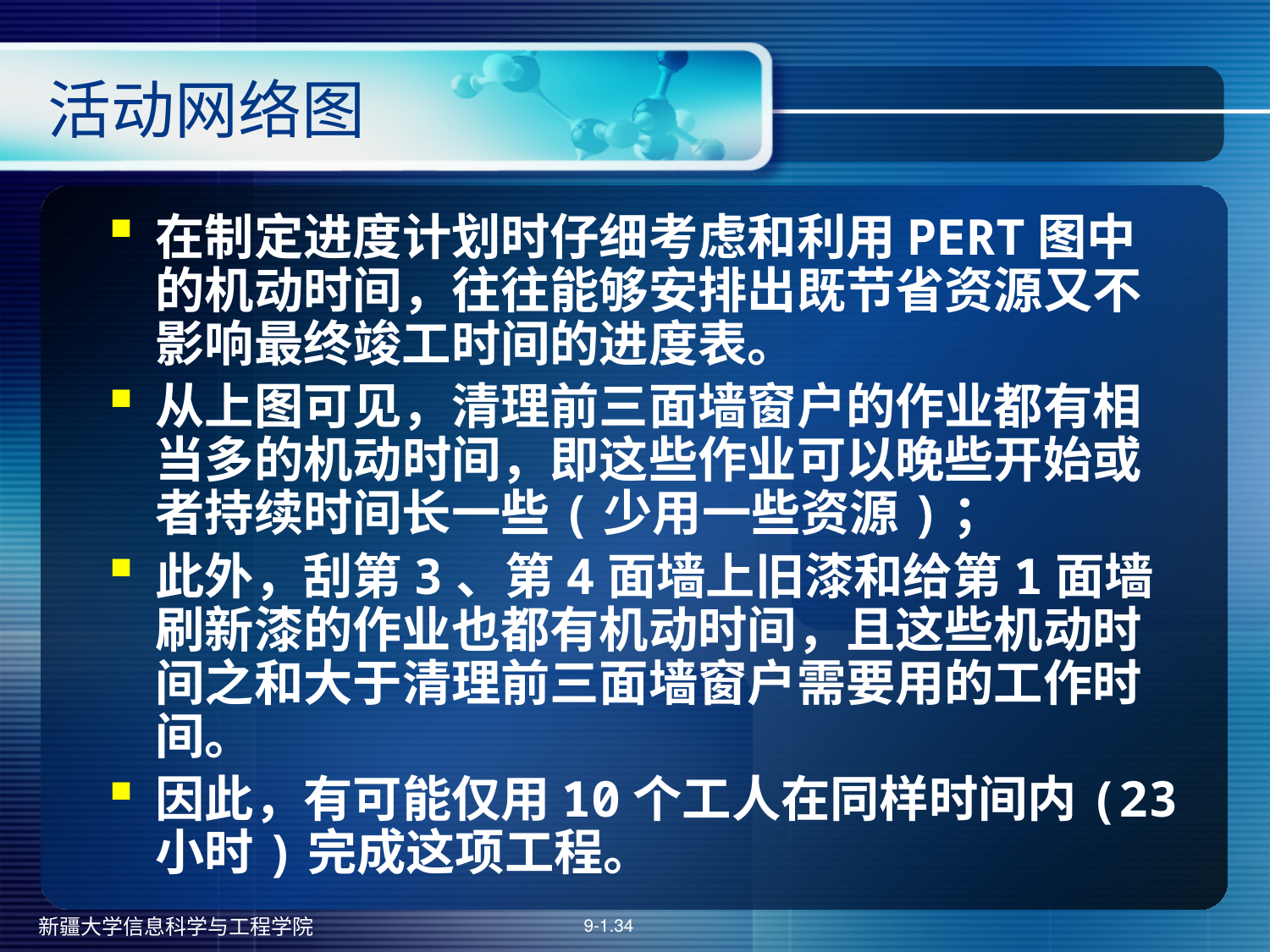

# 活动网络图
在制定进度计划时仔细考虑和利用PERT图中的机动时间，往往能够安排出既节省资源又不影响最终竣工时间的进度表。
从上图可见，清理前三面墙窗户的作业都有相当多的机动时间，即这些作业可以晚些开始或者持续时间长一些(少用一些资源)；
此外，刮第3、第4面墙上旧漆和给第1面墙刷新漆的作业也都有机动时间，且这些机动时间之和大于清理前三面墙窗户需要用的工作时间。
因此，有可能仅用10个工人在同样时间内(23小时)完成这项工程。